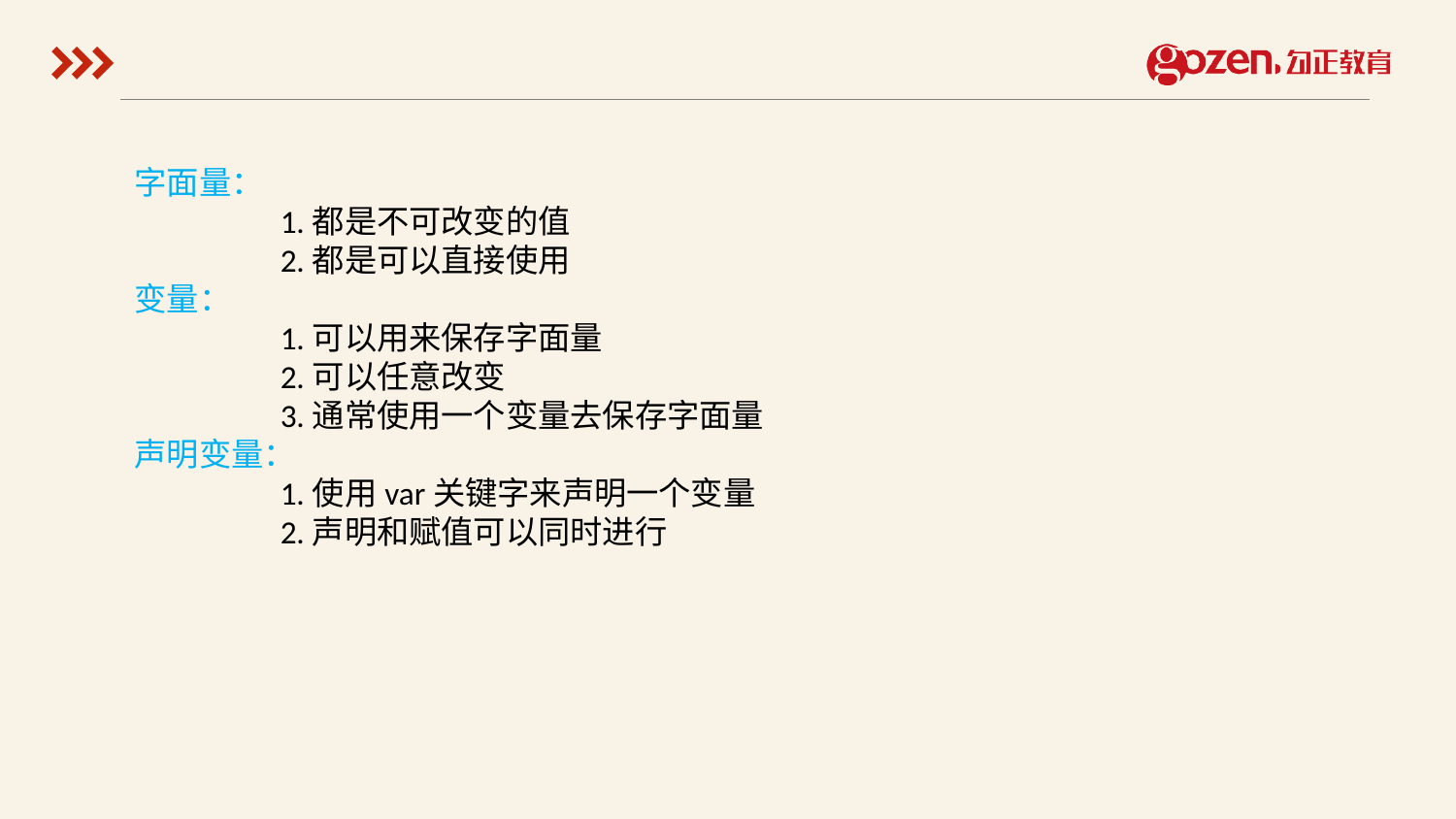

字面量：
	1.都是不可改变的值
	2.都是可以直接使用
变量：
	1.可以用来保存字面量
	2.可以任意改变
	3.通常使用一个变量去保存字面量
声明变量：
	1.使用var关键字来声明一个变量
	2.声明和赋值可以同时进行